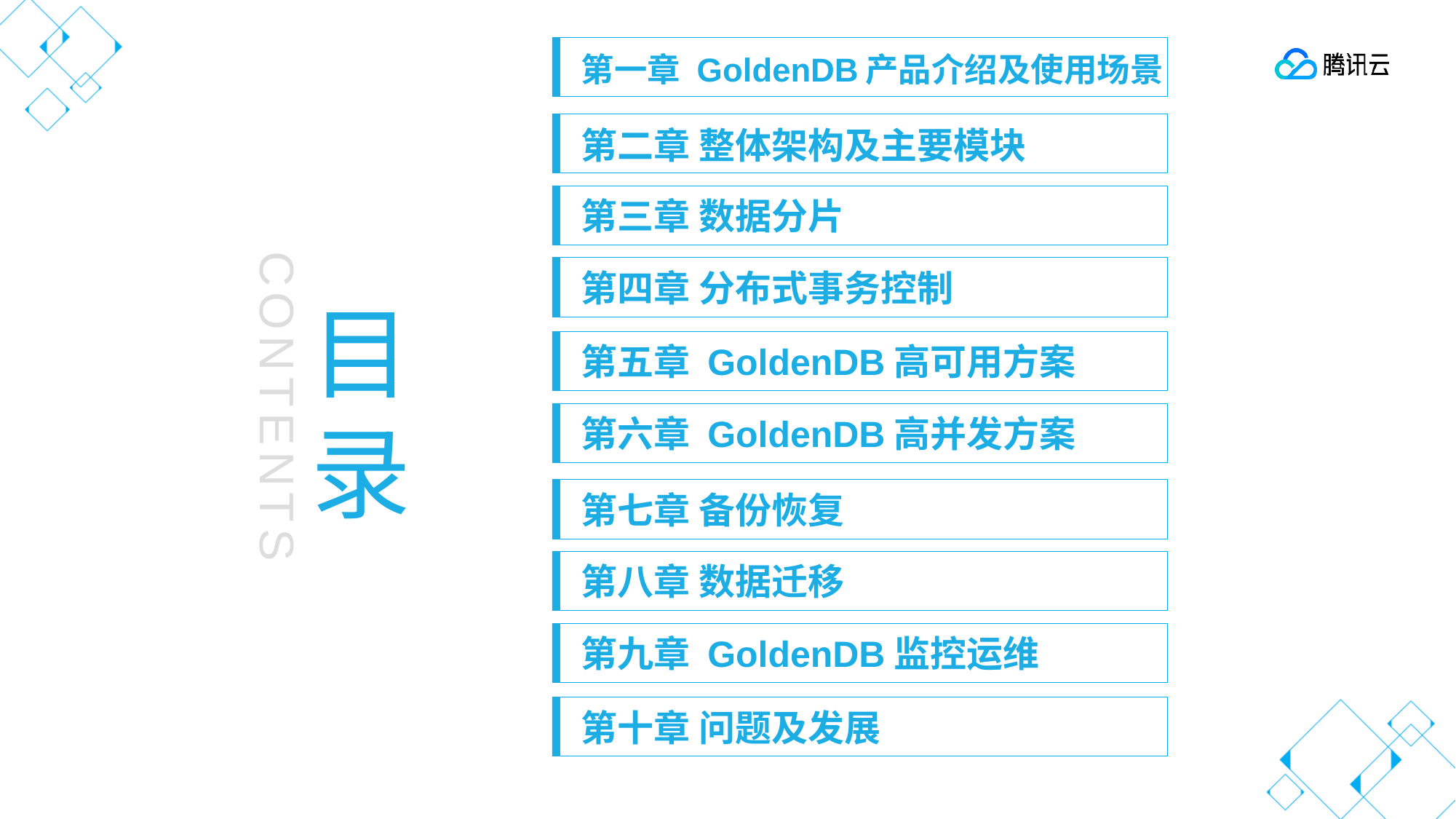

第一章 GoldenDB产品介绍及使用场景
第二章 整体架构及主要模块

第三章 数据分片

目
录
第四章 分布式事务控制

第五章 GoldenDB高可用方案

CONTENTS

第六章 GoldenDB高并发方案
第七章 备份恢复

第八章 数据迁移

第九章 GoldenDB监控运维

第十章 问题及发展